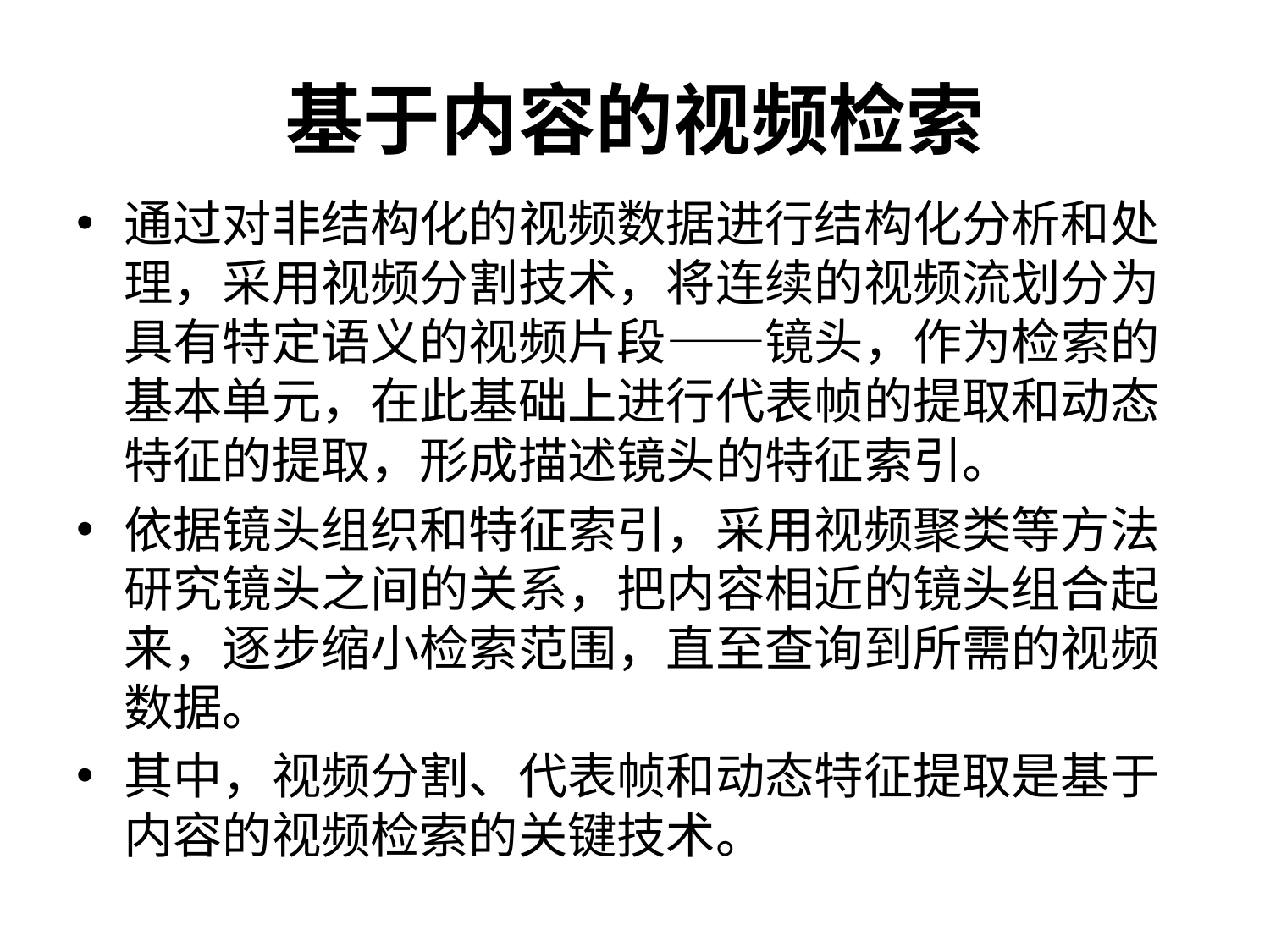

# 基于内容的视频检索
通过对非结构化的视频数据进行结构化分析和处理，采用视频分割技术，将连续的视频流划分为具有特定语义的视频片段——镜头，作为检索的基本单元，在此基础上进行代表帧的提取和动态特征的提取，形成描述镜头的特征索引。
依据镜头组织和特征索引，采用视频聚类等方法研究镜头之间的关系，把内容相近的镜头组合起来，逐步缩小检索范围，直至查询到所需的视频数据。
其中，视频分割、代表帧和动态特征提取是基于内容的视频检索的关键技术。